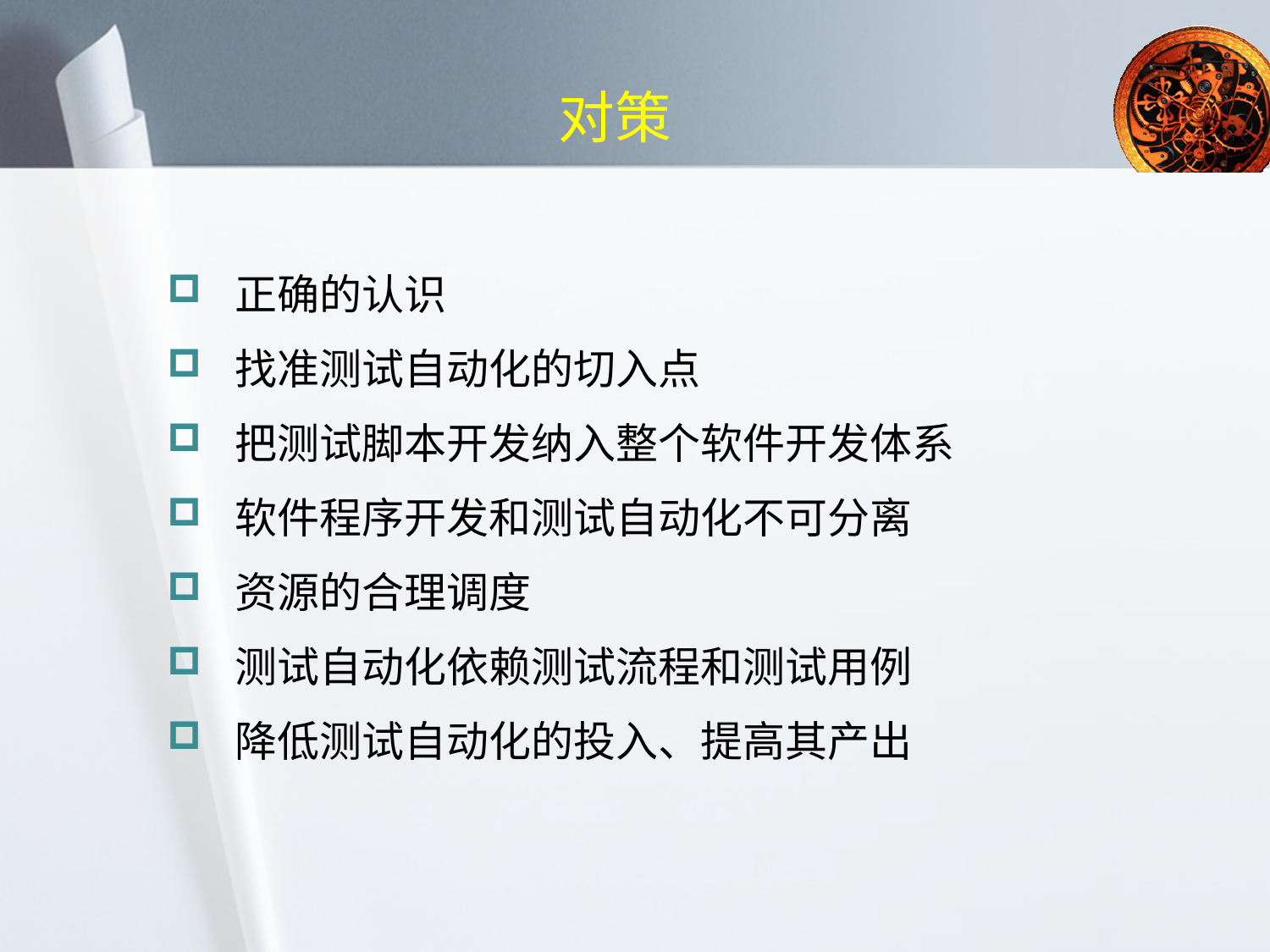

# 对策
 正确的认识
 找准测试自动化的切入点
 把测试脚本开发纳入整个软件开发体系
 软件程序开发和测试自动化不可分离
 资源的合理调度
 测试自动化依赖测试流程和测试用例
 降低测试自动化的投入、提高其产出